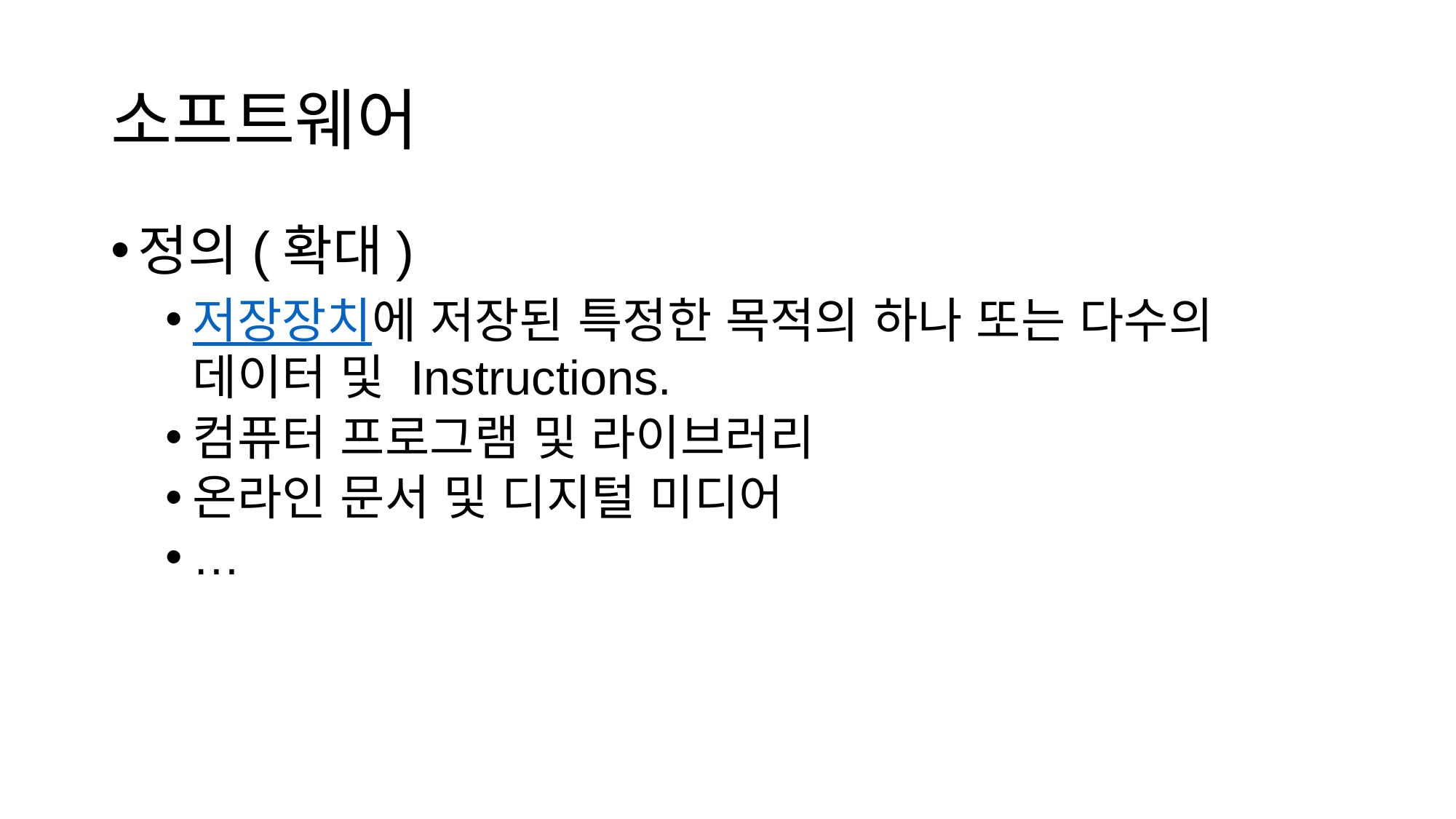

# 소프트웨어
정의(확대)
저장장치에 저장된 특정한 목적의 하나 또는 다수의 데이터 및 Instructions.
컴퓨터 프로그램 및 라이브러리
온라인 문서 및 디지털 미디어
…